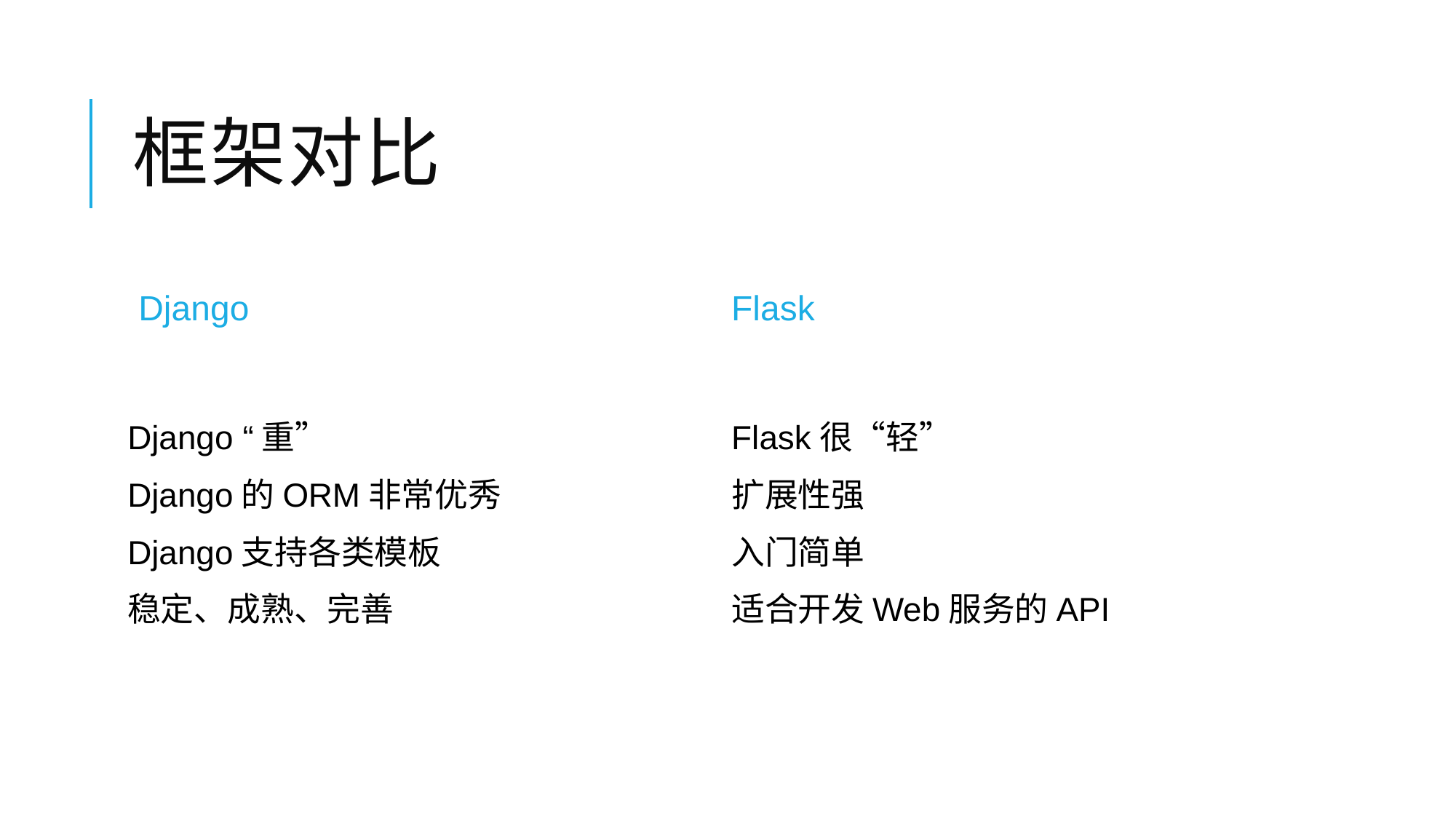

# 框架对比
Django
Flask

Django “重”
Django的ORM非常优秀
Django支持各类模板
稳定、成熟、完善

Flask很“轻”
扩展性强
入门简单
适合开发Web服务的API